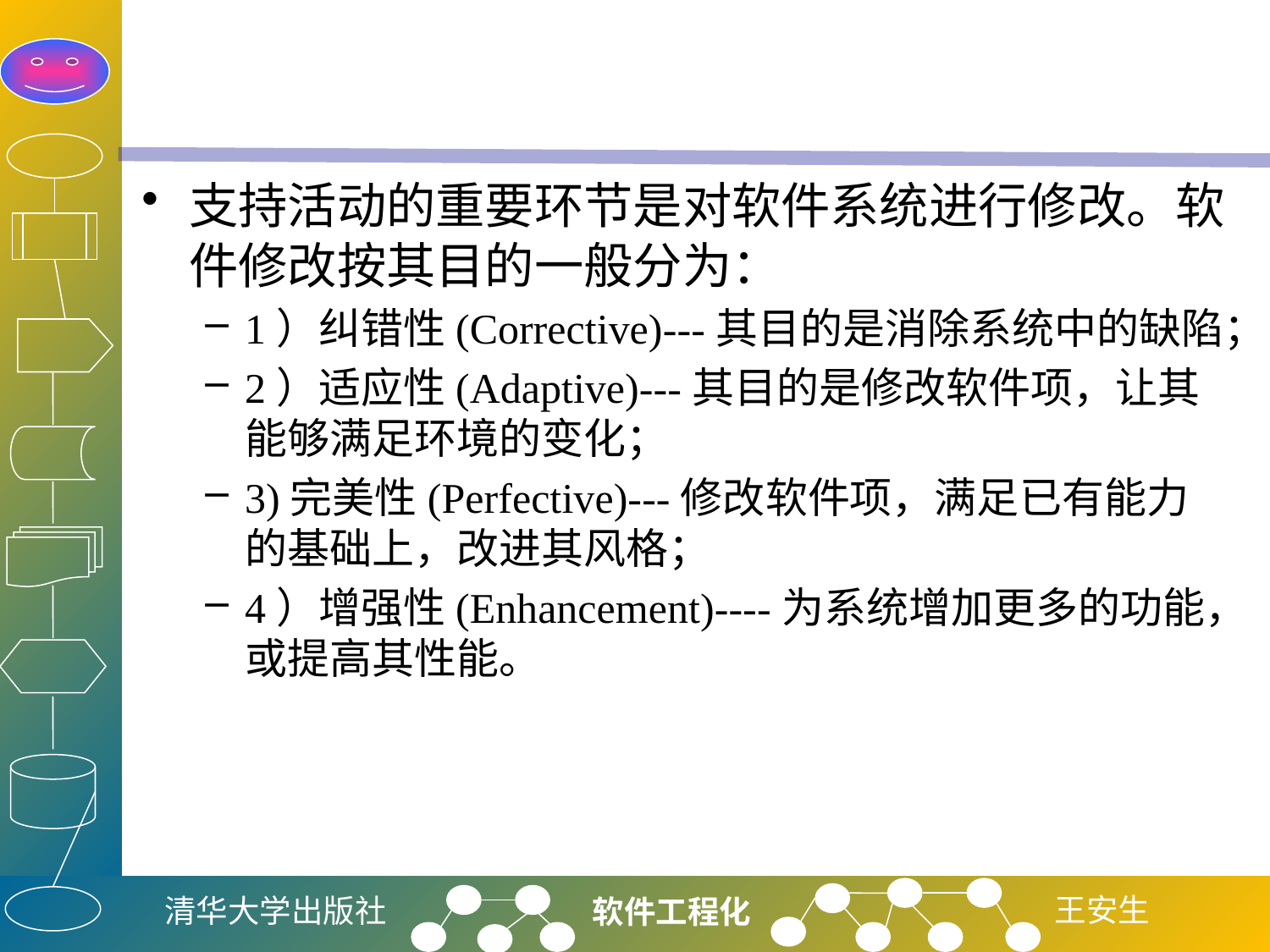

#
支持活动的重要环节是对软件系统进行修改。软件修改按其目的一般分为：
1）纠错性(Corrective)---其目的是消除系统中的缺陷；
2）适应性(Adaptive)---其目的是修改软件项，让其能够满足环境的变化；
3)完美性(Perfective)---修改软件项，满足已有能力的基础上，改进其风格；
4）增强性(Enhancement)----为系统增加更多的功能，或提高其性能。